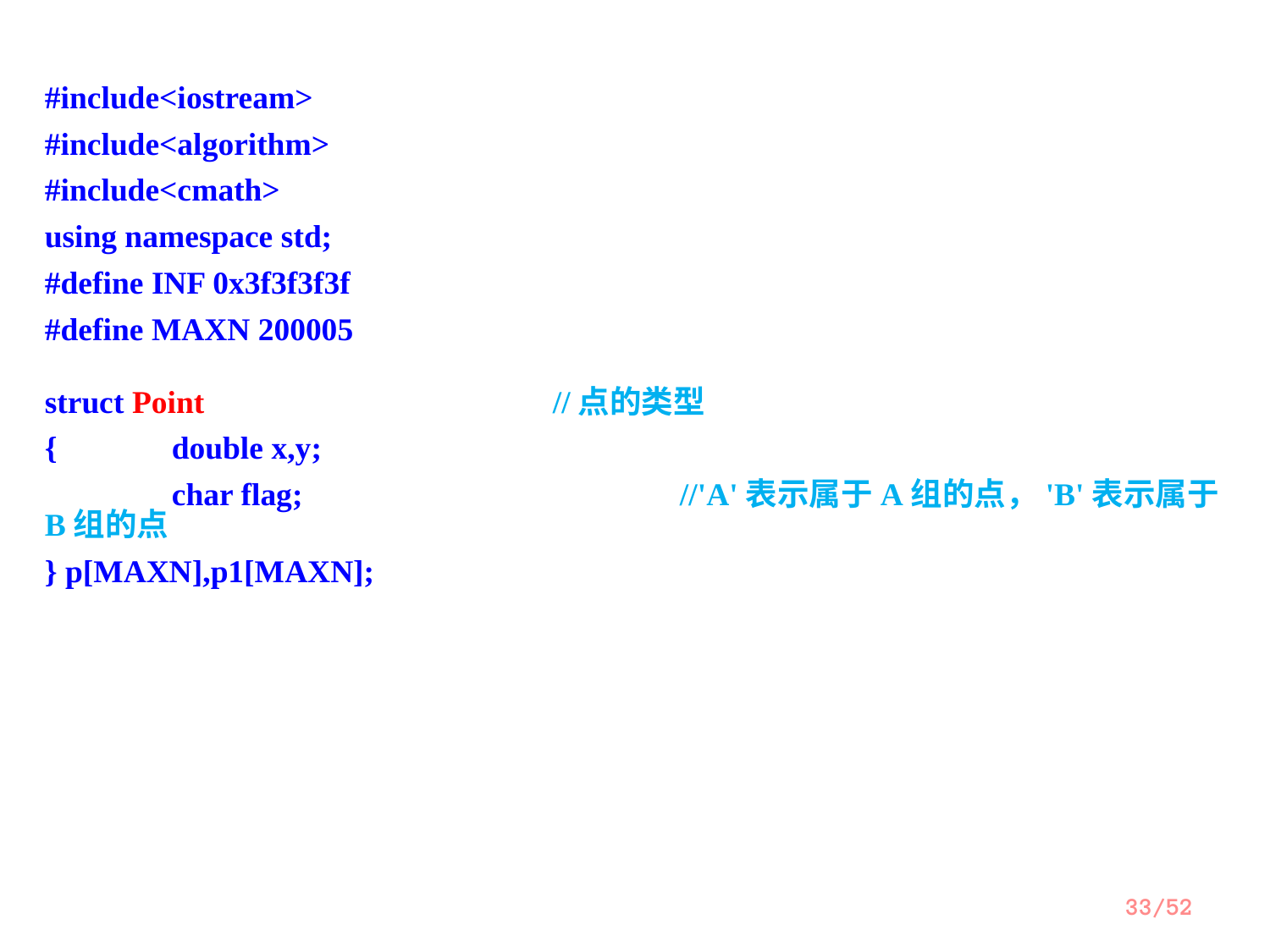

#include<iostream>
#include<algorithm>
#include<cmath>
using namespace std;
#define INF 0x3f3f3f3f
#define MAXN 200005
struct Point			//点的类型
{    	double x,y;
      	char flag;			//'A'表示属于A组的点，'B'表示属于B组的点
} p[MAXN],p1[MAXN];
33/52